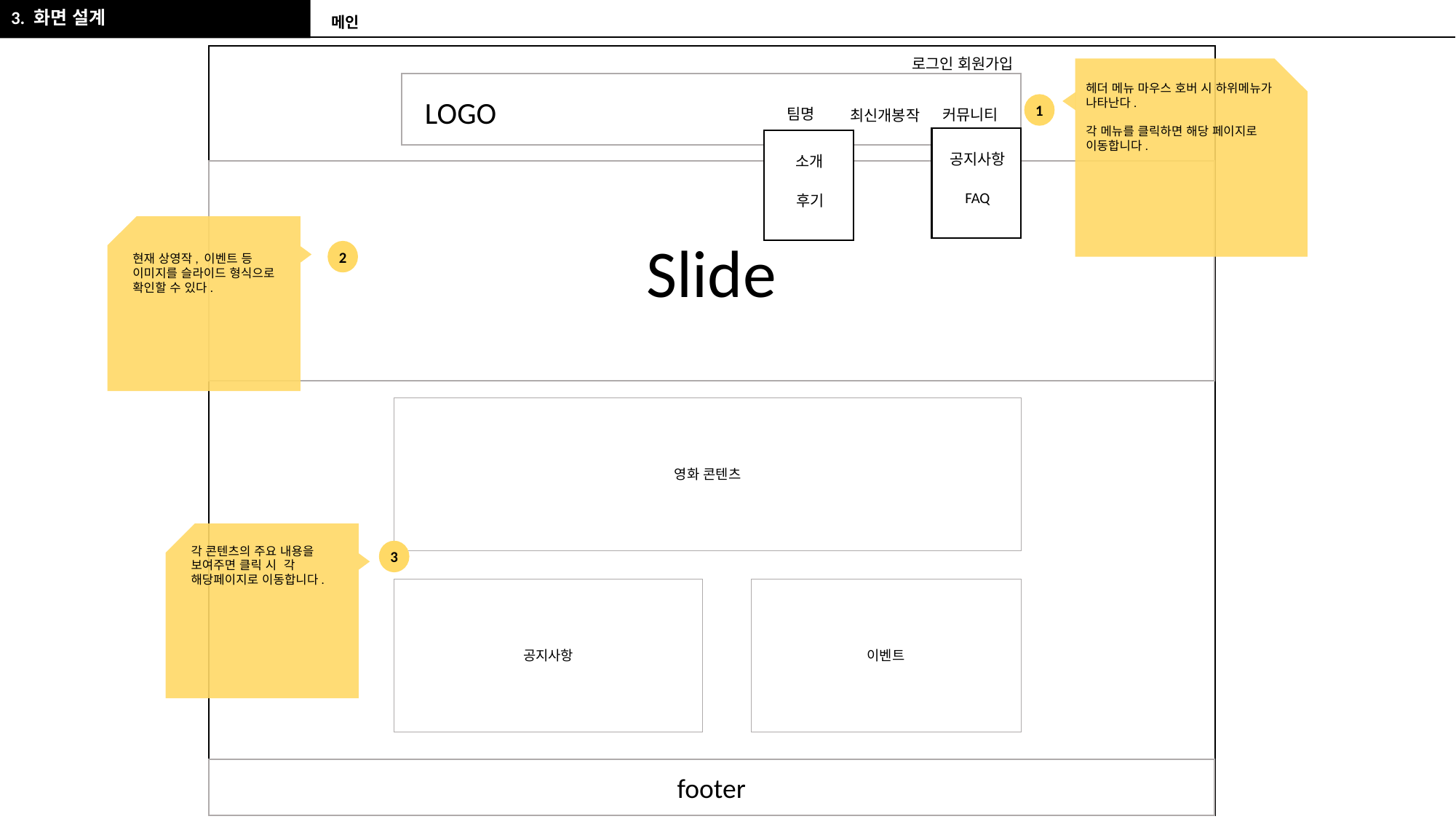

3. 화면 설계
메인

로그인 회원가입
헤더 메뉴 마우스 호버 시 하위메뉴가 나타난다.

각 메뉴를 클릭하면 해당 페이지로 이동합니다.

LOGO

1
팀명
커뮤니티
최신개봉작

소개
후기
공지사항
Slide
FAQ

현재 상영작, 이벤트 등 이미지를 슬라이드 형식으로 확인할 수 있다.

2
영화 콘텐츠
각 콘텐츠의 주요 내용을 보여주면 클릭 시  각 해당페이지로 이동합니다.

3
이벤트
공지사항
footer